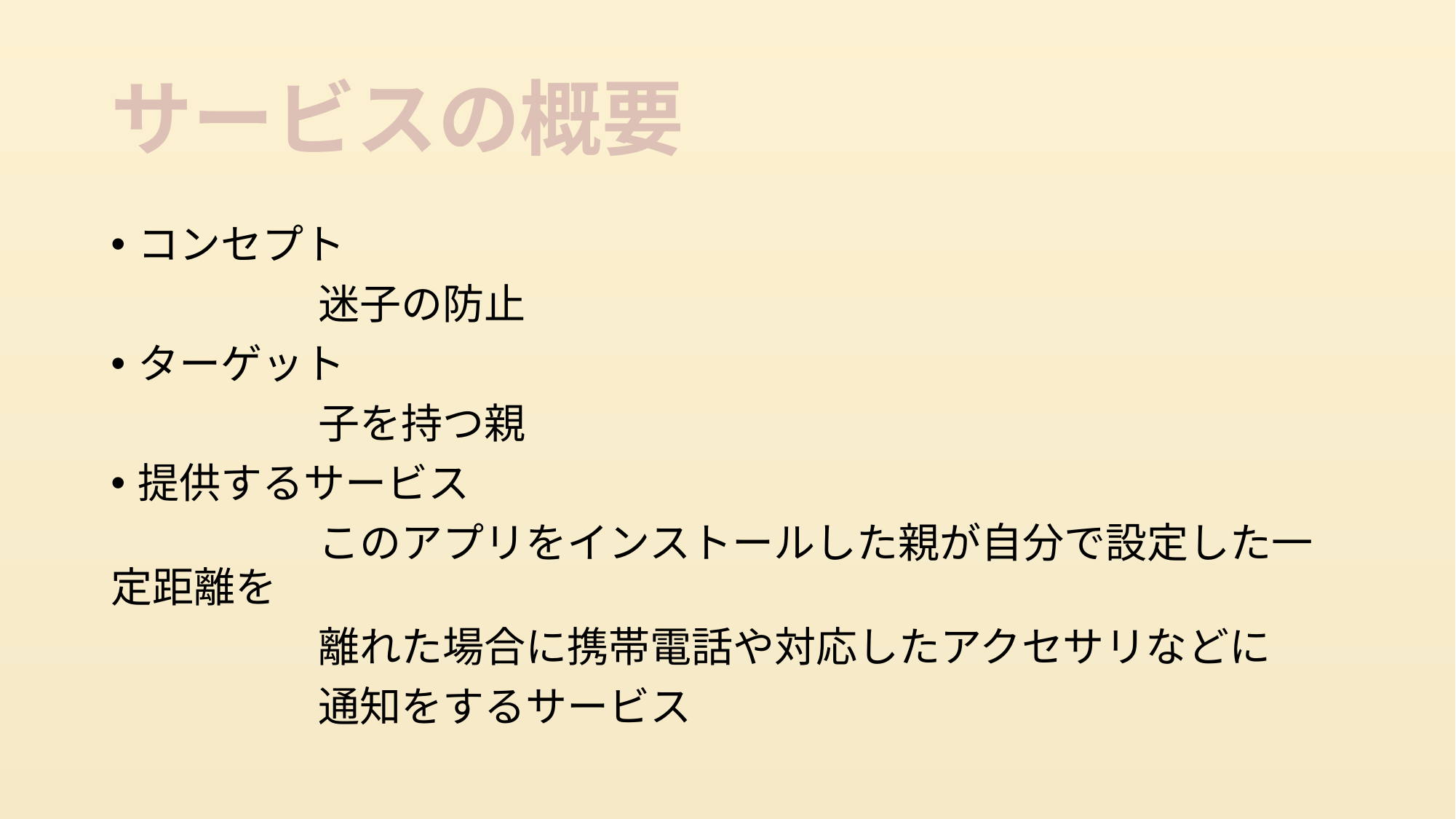

# サービスの概要
コンセプト
　　　　　迷子の防止
ターゲット
　　　　　子を持つ親
提供するサービス
　　　　　このアプリをインストールした親が自分で設定した一定距離を
　　　　　離れた場合に携帯電話や対応したアクセサリなどに
　　　　　通知をするサービス